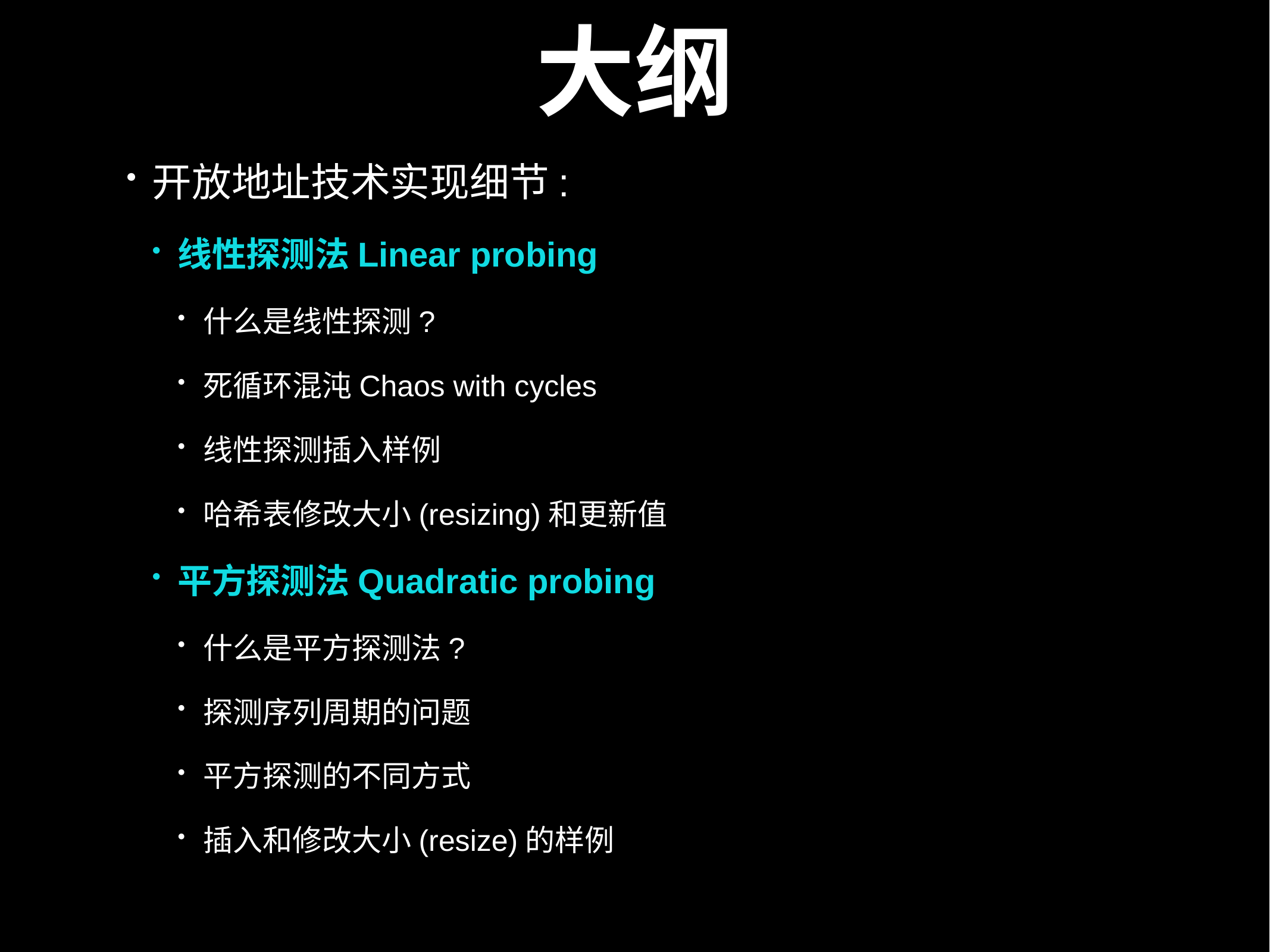

# 大纲
开放地址技术实现细节:
线性探测法Linear probing
什么是线性探测?
死循环混沌Chaos with cycles
线性探测插入样例
哈希表修改大小(resizing)和更新值
平方探测法Quadratic probing
什么是平方探测法?
探测序列周期的问题
平方探测的不同方式
插入和修改大小(resize)的样例